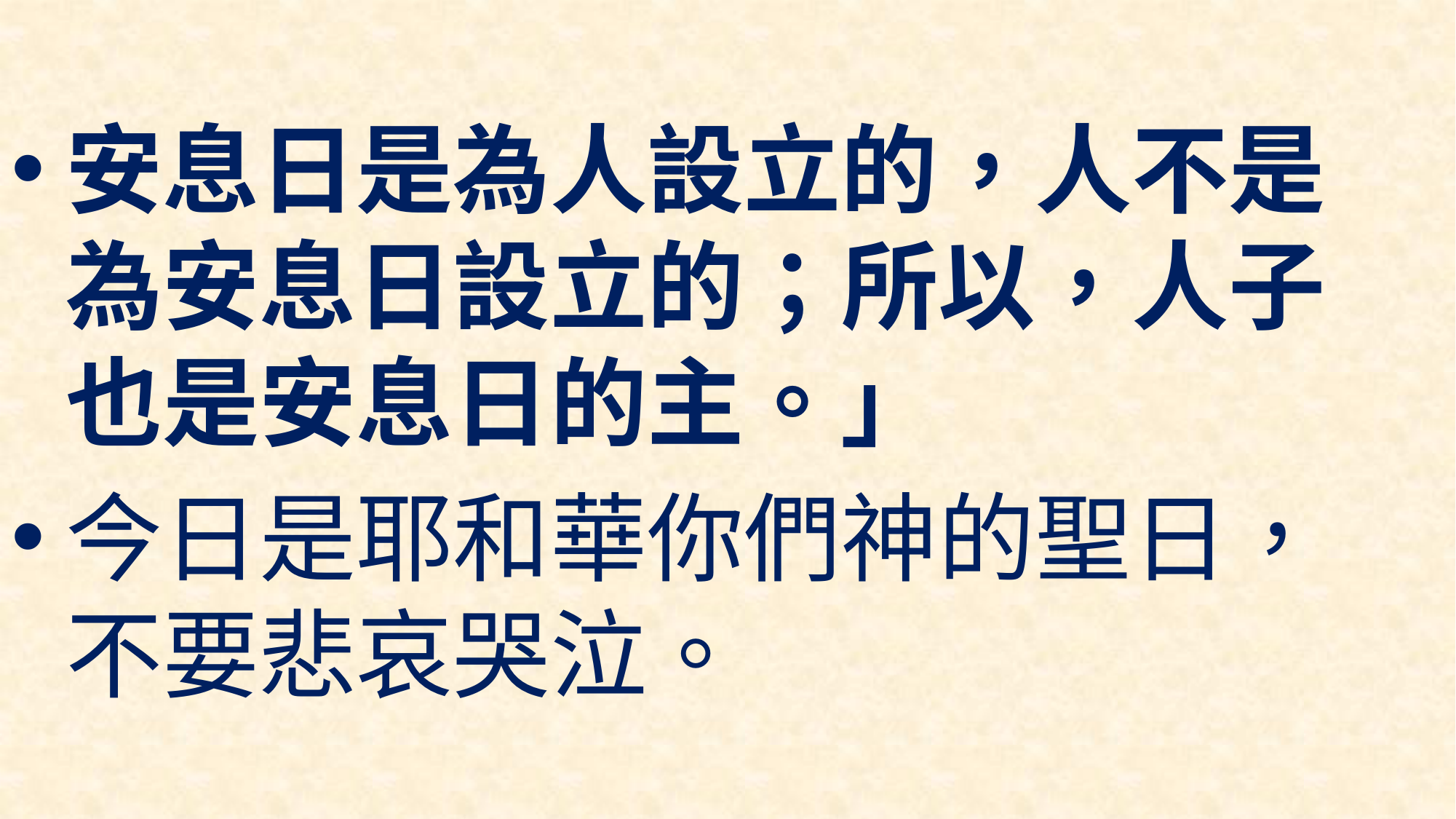

安息日是為人設立的，人不是為安息日設立的；所以，人子也是安息日的主。」
今日是耶和華你們神的聖日，不要悲哀哭泣。